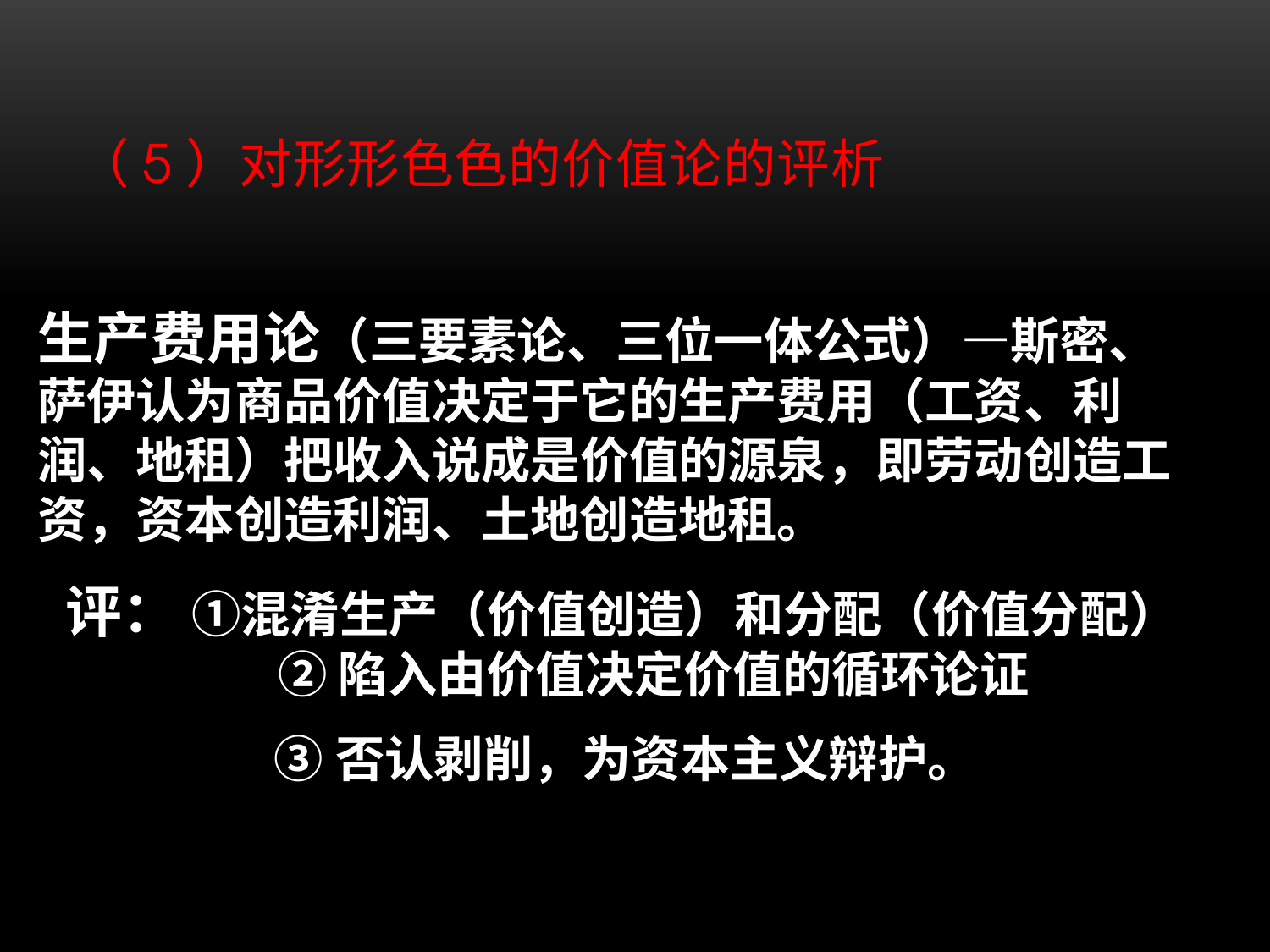

# （5）对形形色色的价值论的评析

生产费用论（三要素论、三位一体公式）—斯密、萨伊认为商品价值决定于它的生产费用（工资、利润、地租）把收入说成是价值的源泉，即劳动创造工资，资本创造利润、土地创造地租。
 评： ①混淆生产（价值创造）和分配（价值分配）           ② 陷入由价值决定价值的循环论证
 ③否认剥削，为资本主义辩护。